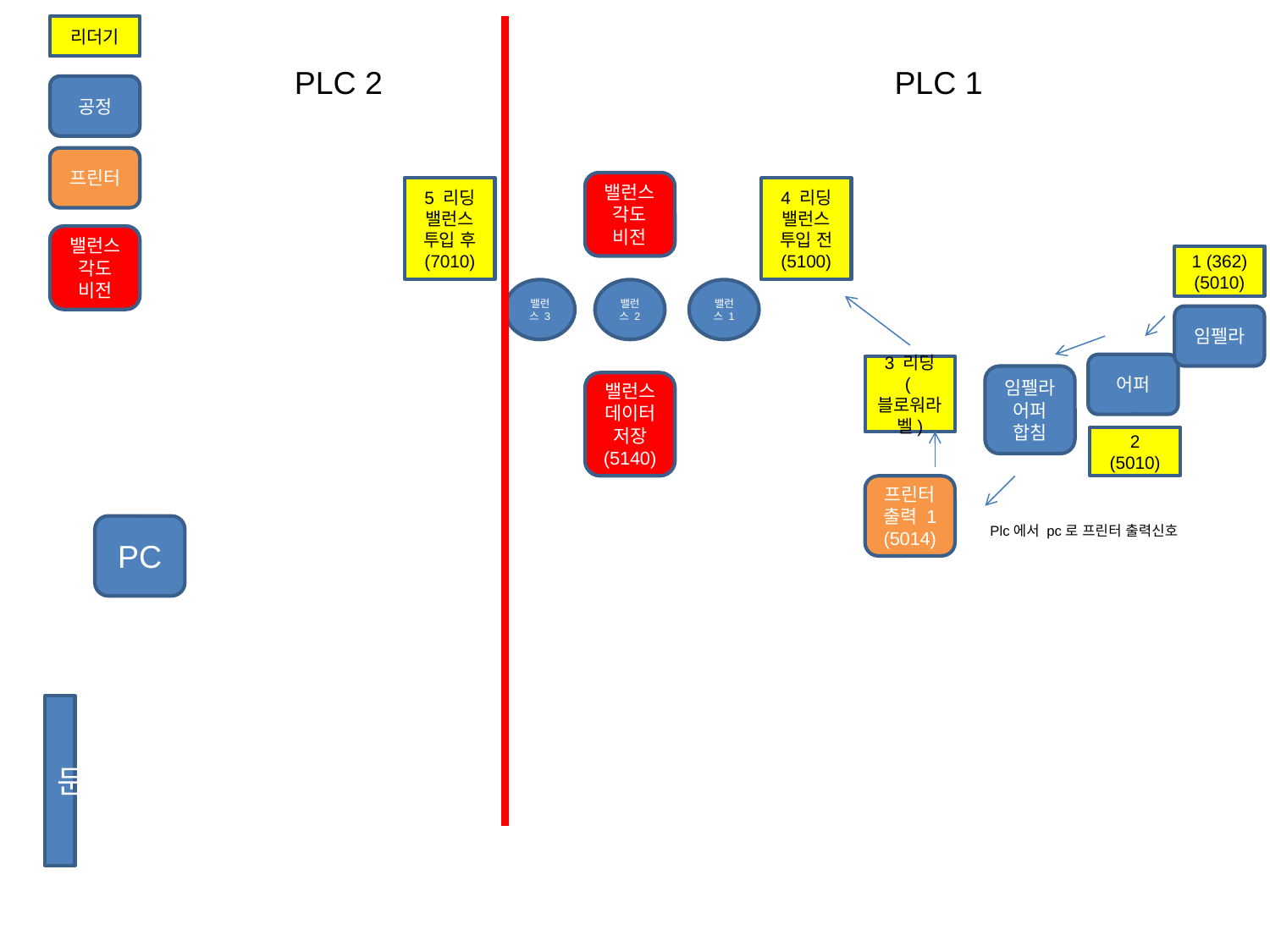

리더기
PLC 2
PLC 1
공정
프린터
밸런스 각도
비전
5 리딩
밸런스 투입 후
(7010)
4 리딩
밸런스 투입 전
(5100)
밸런스 각도
비전
1 (362)
(5010)
밸런스 3
밸런스 2
밸런스 1
임펠라
어퍼
3 리딩
(블로워라벨)
임펠라
어퍼
합침
밸런스 데이터저장
(5140)
2
(5010)
프린터 출력 1
(5014)
PC
Plc에서 pc로 프린터 출력신호
문